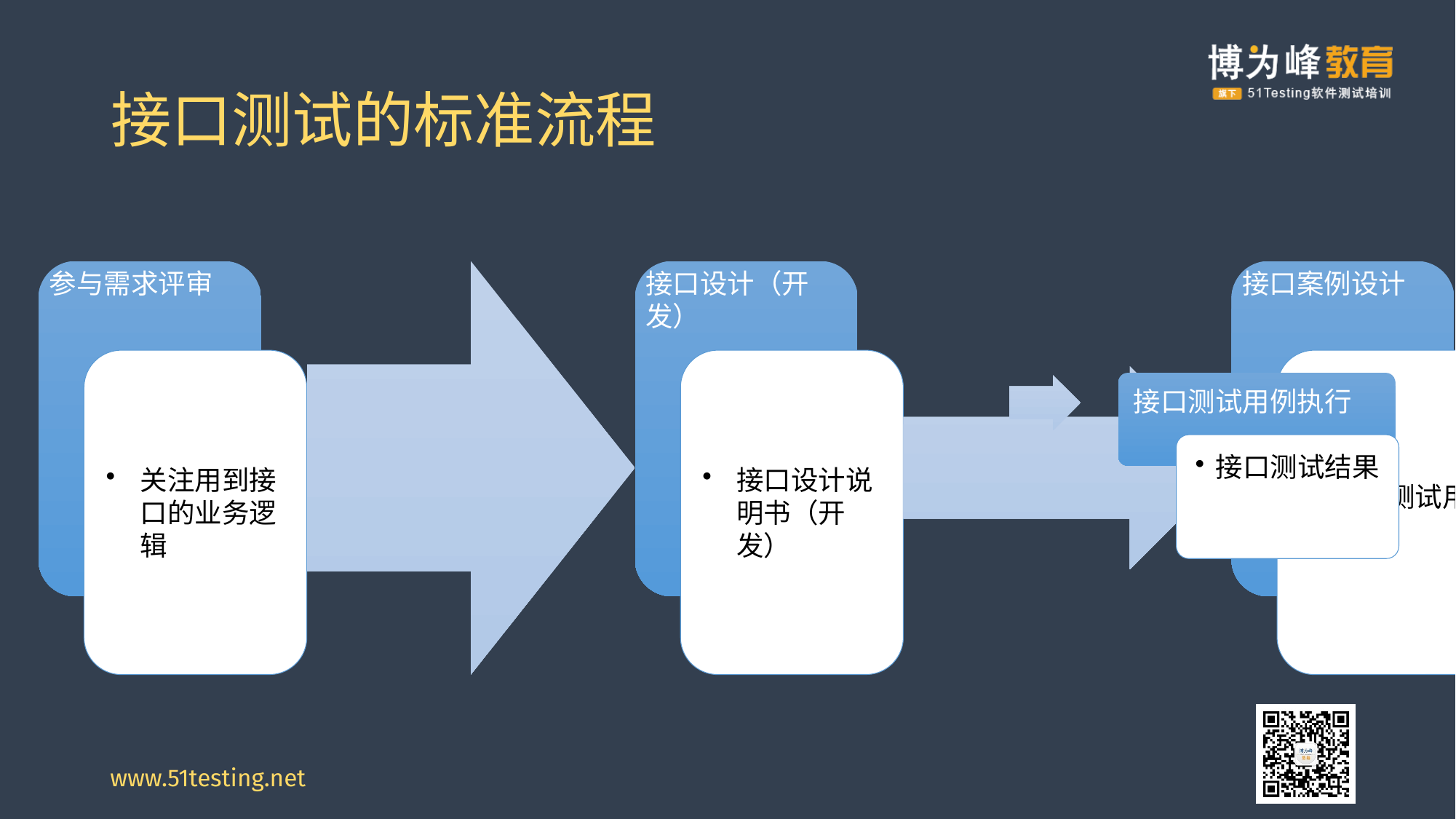

# 接口测试的标准流程
参与需求评审
关注用到接口的业务逻辑
接口设计（开发）
接口设计说明书（开发）
接口案例设计
接口测试用例

接口测试用例执行

接口测试结果